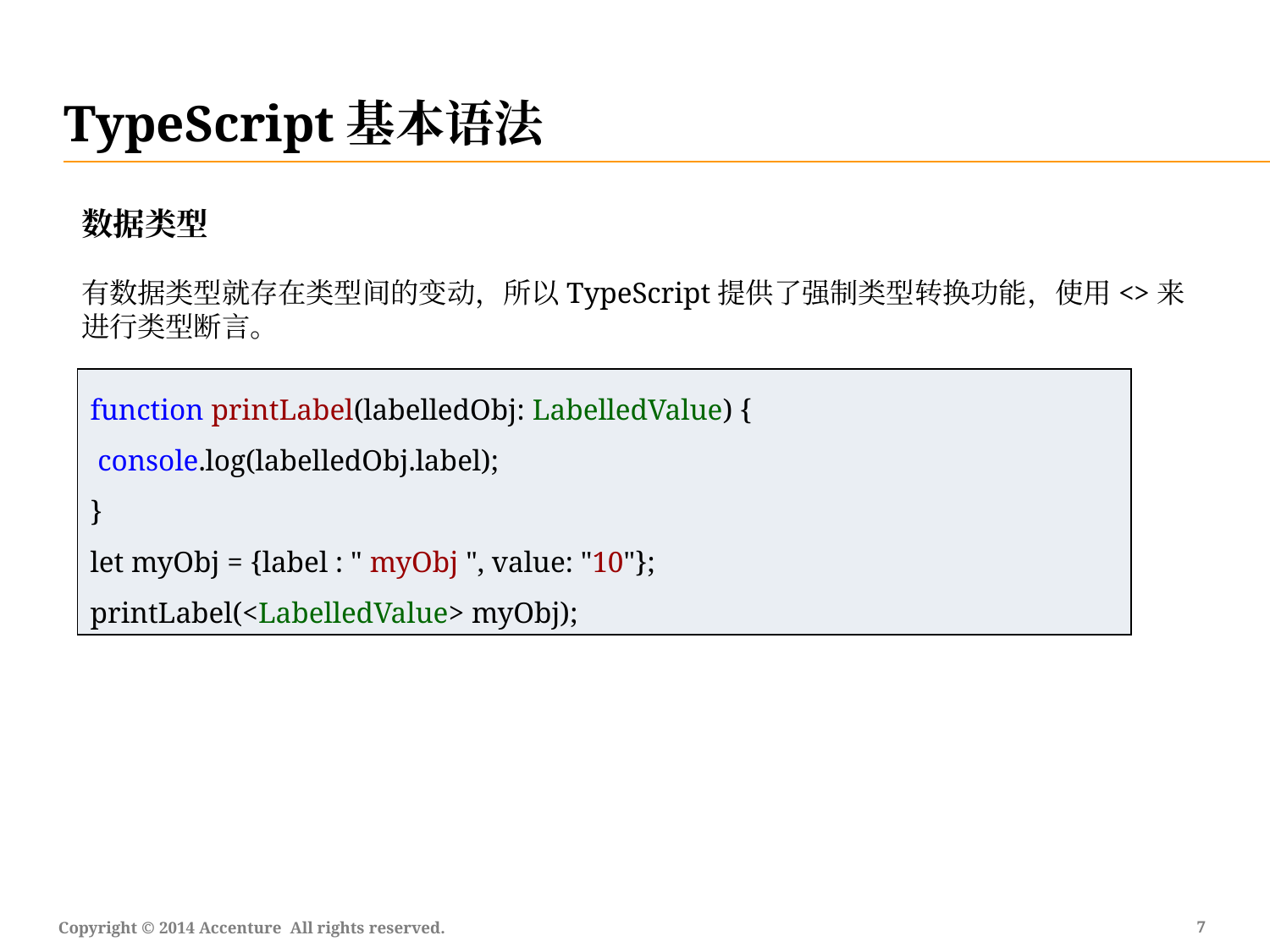

TypeScript基本语法
数据类型

有数据类型就存在类型间的变动，所以TypeScript提供了强制类型转换功能，使用<>来进行类型断言。

function printLabel(labelledObj: LabelledValue) {
 console.log(labelledObj.label);
}
let myObj = {label : " myObj ", value: "10"};
printLabel(<LabelledValue> myObj);
7
Copyright © 2014 Accenture  All rights reserved.